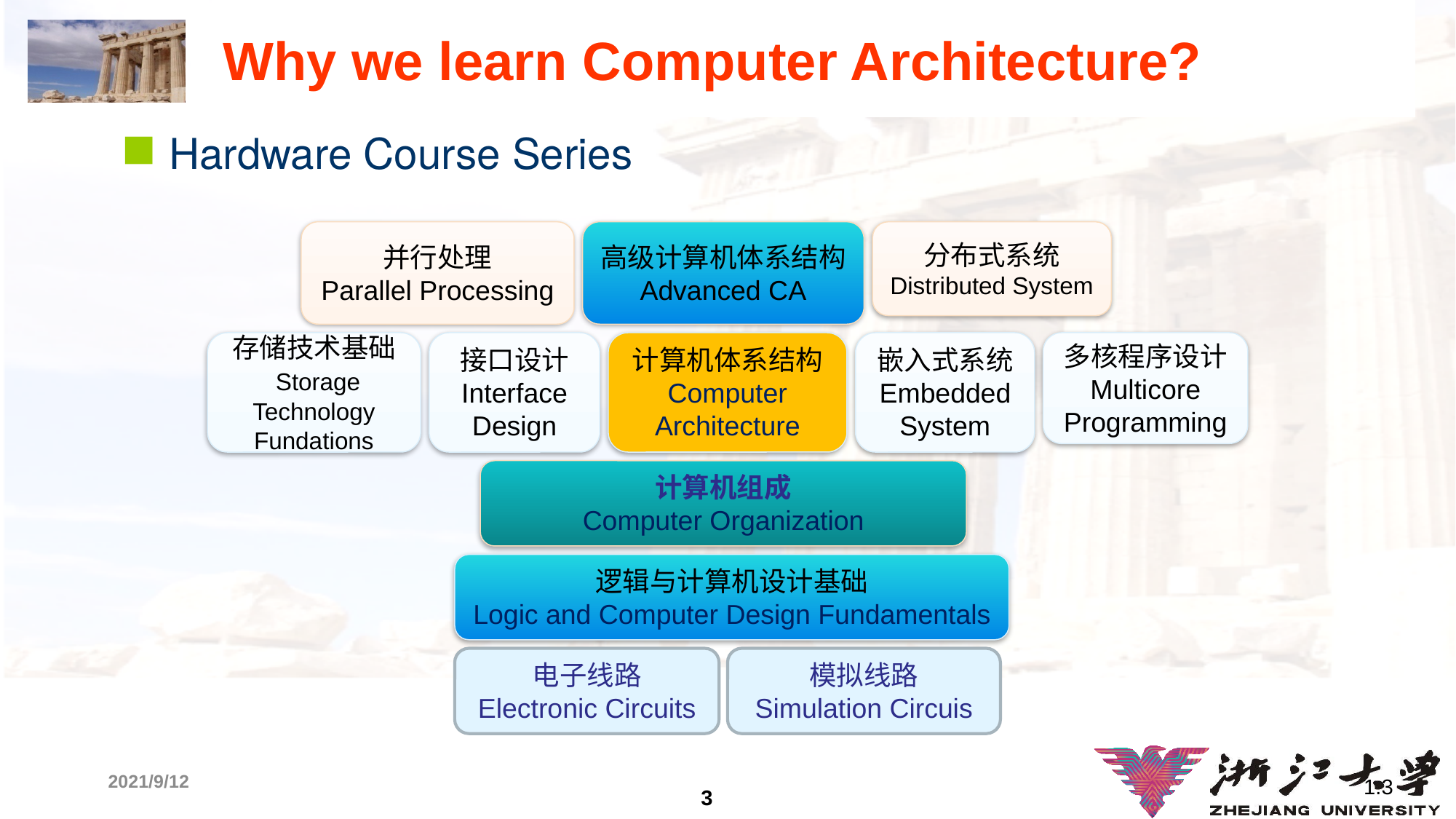

# Why we learn Computer Architecture?
Hardware Course Series
并行处理
Parallel Processing
高级计算机体系结构
Advanced CA
分布式系统
Distributed System
存储技术基础
 Storage Technology Fundations
接口设计
Interface Design
计算机体系结构
Computer Architecture
嵌入式系统
Embedded System
多核程序设计
Multicore Programming
计算机组成
Computer Organization
逻辑与计算机设计基础
Logic and Computer Design Fundamentals
电子线路
Electronic Circuits
模拟线路
Simulation Circuis